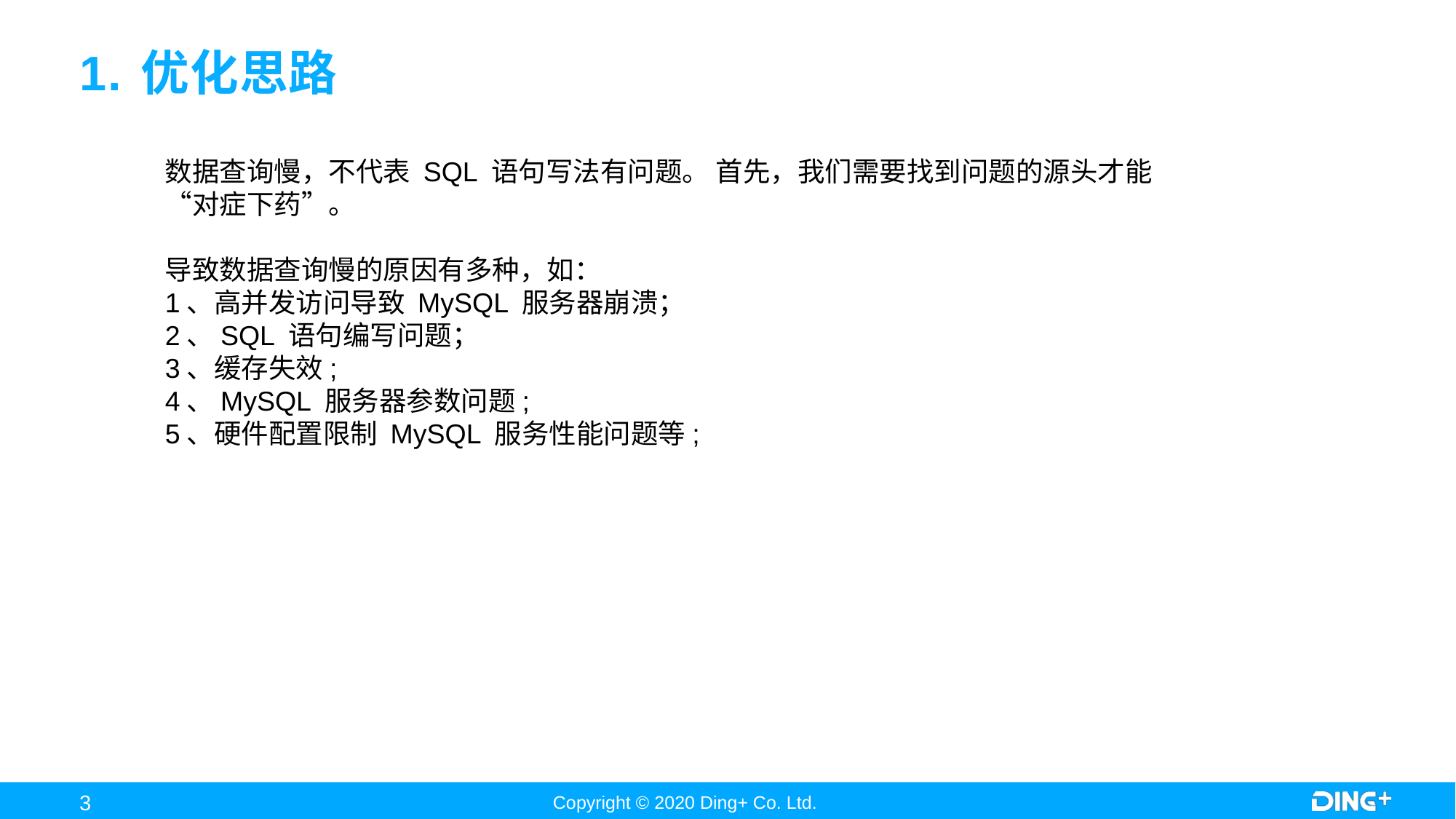

# 优化思路
数据查询慢，不代表 SQL 语句写法有问题。 首先，我们需要找到问题的源头才能“对症下药”。

导致数据查询慢的原因有多种，如：
1、高并发访问导致 MySQL 服务器崩溃；
2、SQL 语句编写问题；
3、缓存失效;
4、MySQL 服务器参数问题;
5、硬件配置限制 MySQL 服务性能问题等;
3
Copyright © 2020 Ding+ Co. Ltd.